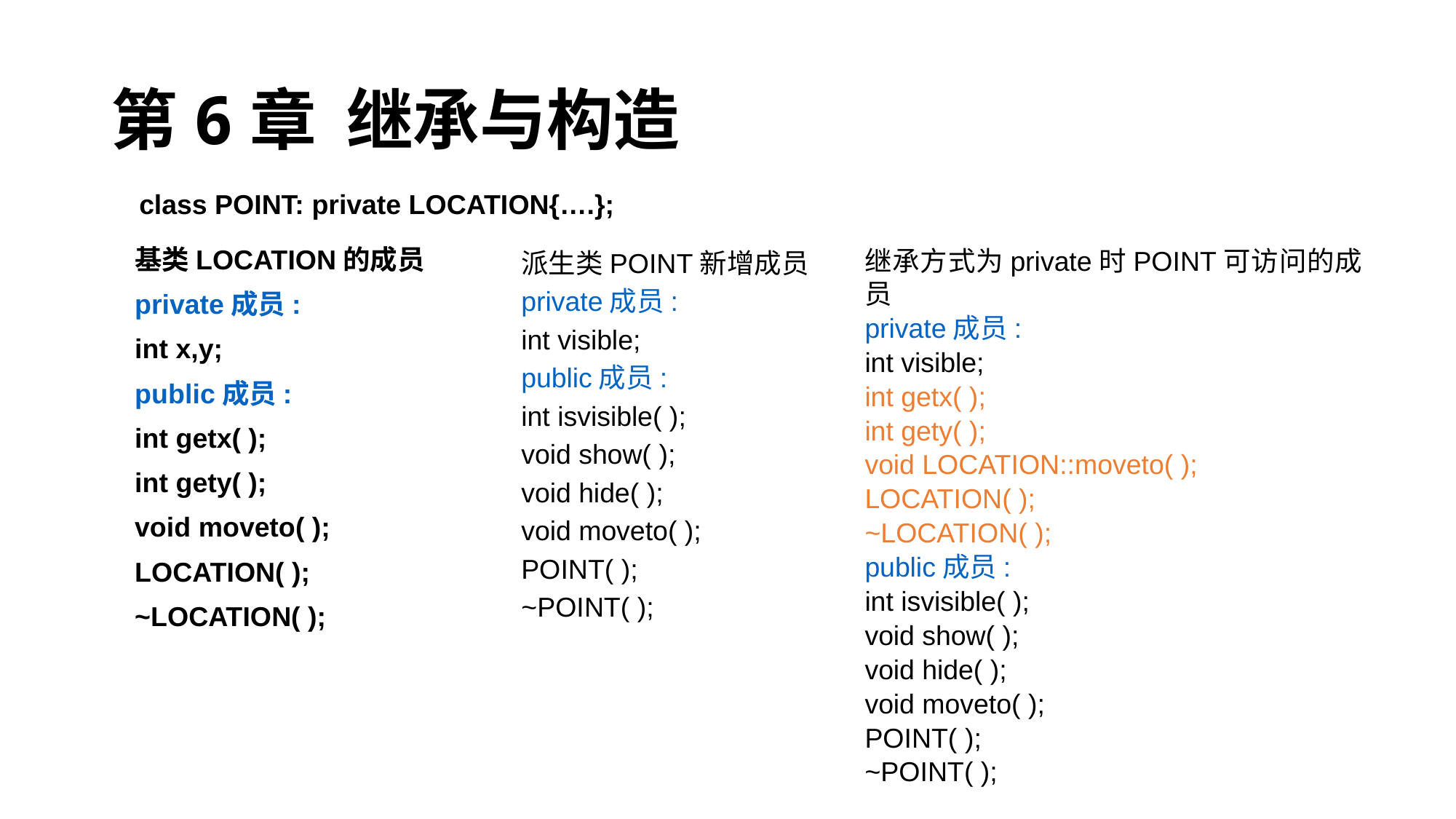

# 第6章  继承与构造
class POINT: private LOCATION{….};
继承方式为private时POINT可访问的成员
private成员:
int visible;
int getx( );
int gety( );
void LOCATION::moveto( );
LOCATION( );
~LOCATION( );
public成员:
int isvisible( );
void show( );
void hide( );
void moveto( );
POINT( );
~POINT( );
基类LOCATION的成员
private成员:
int x,y;
public成员:
int getx( );
int gety( );
void moveto( );
LOCATION( );
~LOCATION( );
派生类POINT新增成员
private成员:
int visible;
public成员:
int isvisible( );
void show( );
void hide( );
void moveto( );
POINT( );
~POINT( );